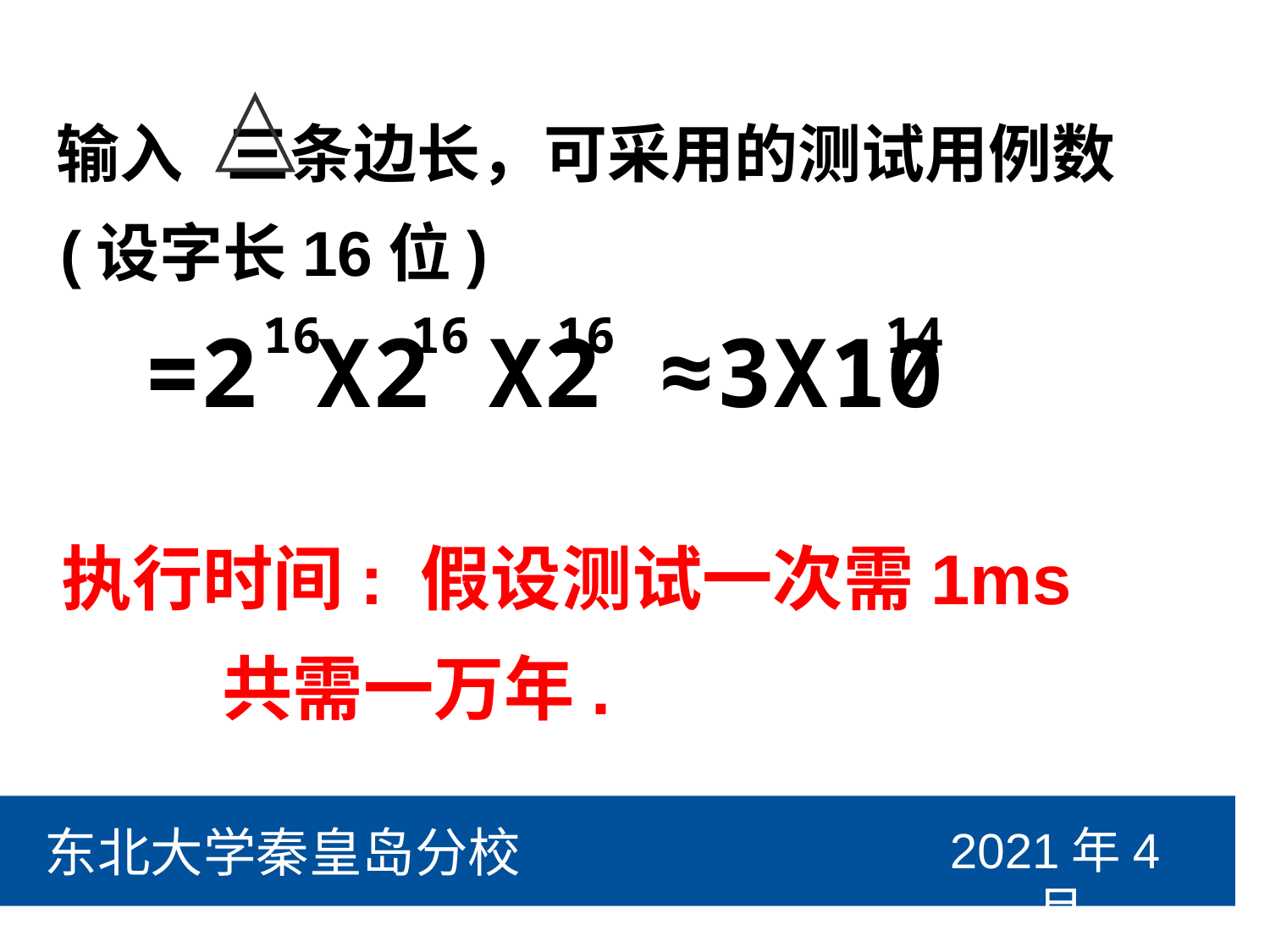

输入   三条边长，可采用的测试用例数(设字长16位)

  执行时间: 假设测试一次需1ms
            共需一万年.

16
16
16
14
=2 X2 X2 ≈3X10